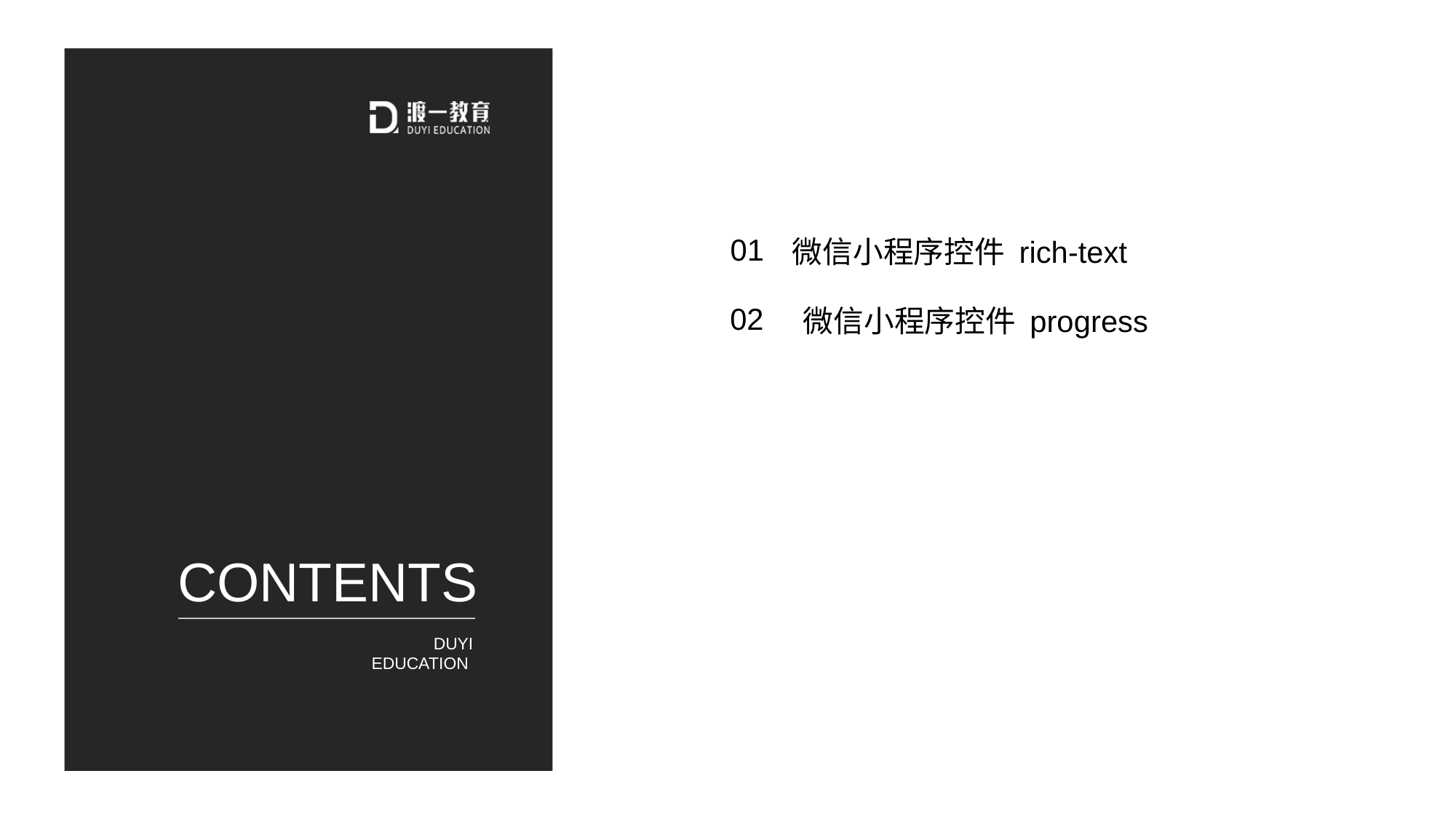

# 01
微信小程序控件 rich-text
02
微信小程序控件 progress